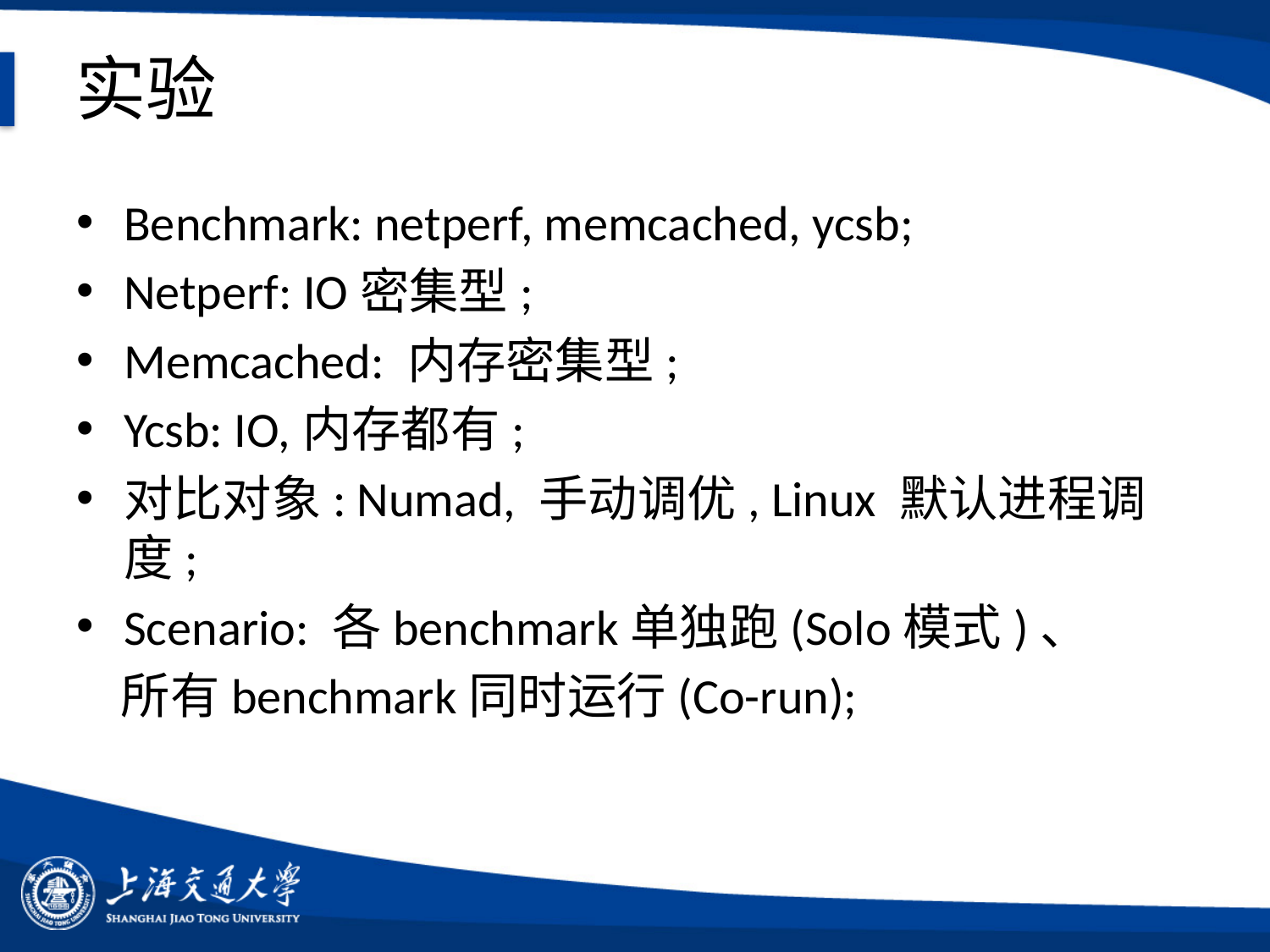

# 实验
Benchmark: netperf, memcached, ycsb;
Netperf: IO密集型;
Memcached: 内存密集型;
Ycsb: IO,内存都有;
对比对象: Numad, 手动调优, Linux 默认进程调度;
Scenario: 各benchmark单独跑(Solo模式)、
   所有benchmark同时运行(Co-run);